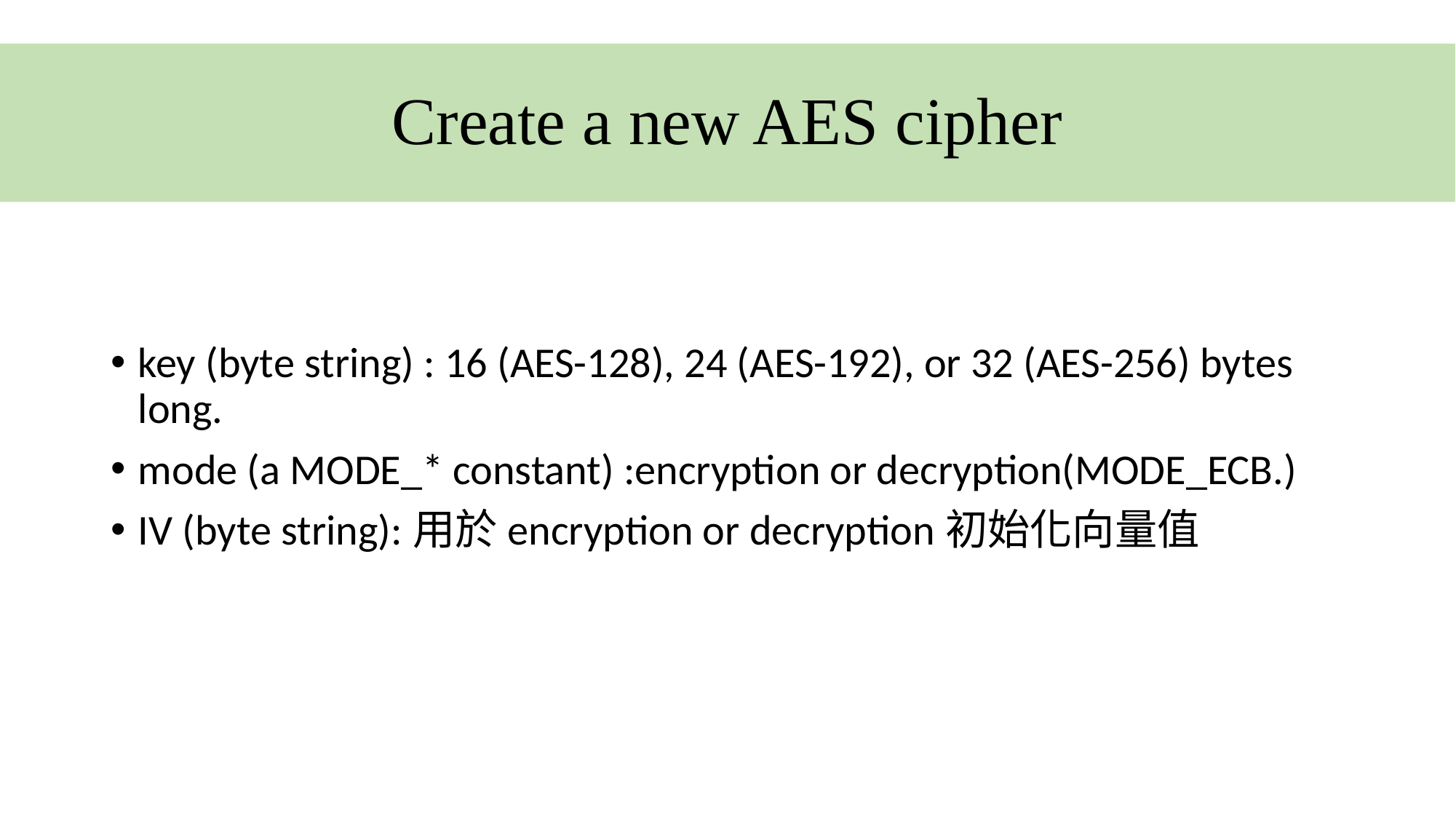

# Create a new AES cipher
key (byte string) : 16 (AES-128), 24 (AES-192), or 32 (AES-256) bytes long.
mode (a MODE_* constant) :encryption or decryption(MODE_ECB.)
IV (byte string):用於encryption or decryption初始化向量值